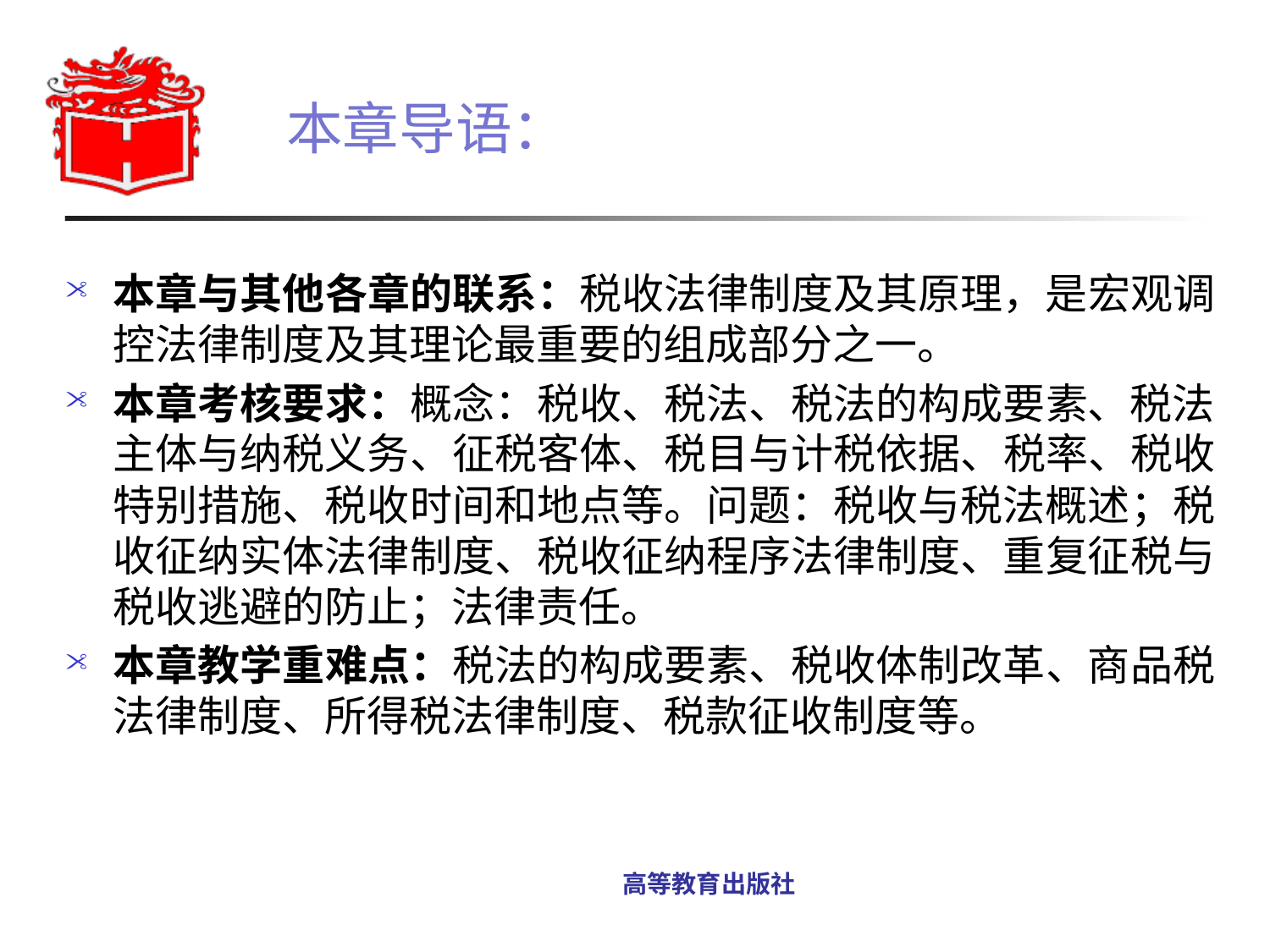

# 本章导语：

本章与其他各章的联系：税收法律制度及其原理，是宏观调控法律制度及其理论最重要的组成部分之一。
本章考核要求：概念：税收、税法、税法的构成要素、税法主体与纳税义务、征税客体、税目与计税依据、税率、税收特别措施、税收时间和地点等。问题：税收与税法概述；税收征纳实体法律制度、税收征纳程序法律制度、重复征税与税收逃避的防止；法律责任。
本章教学重难点：税法的构成要素、税收体制改革、商品税法律制度、所得税法律制度、税款征收制度等。

高等教育出版社